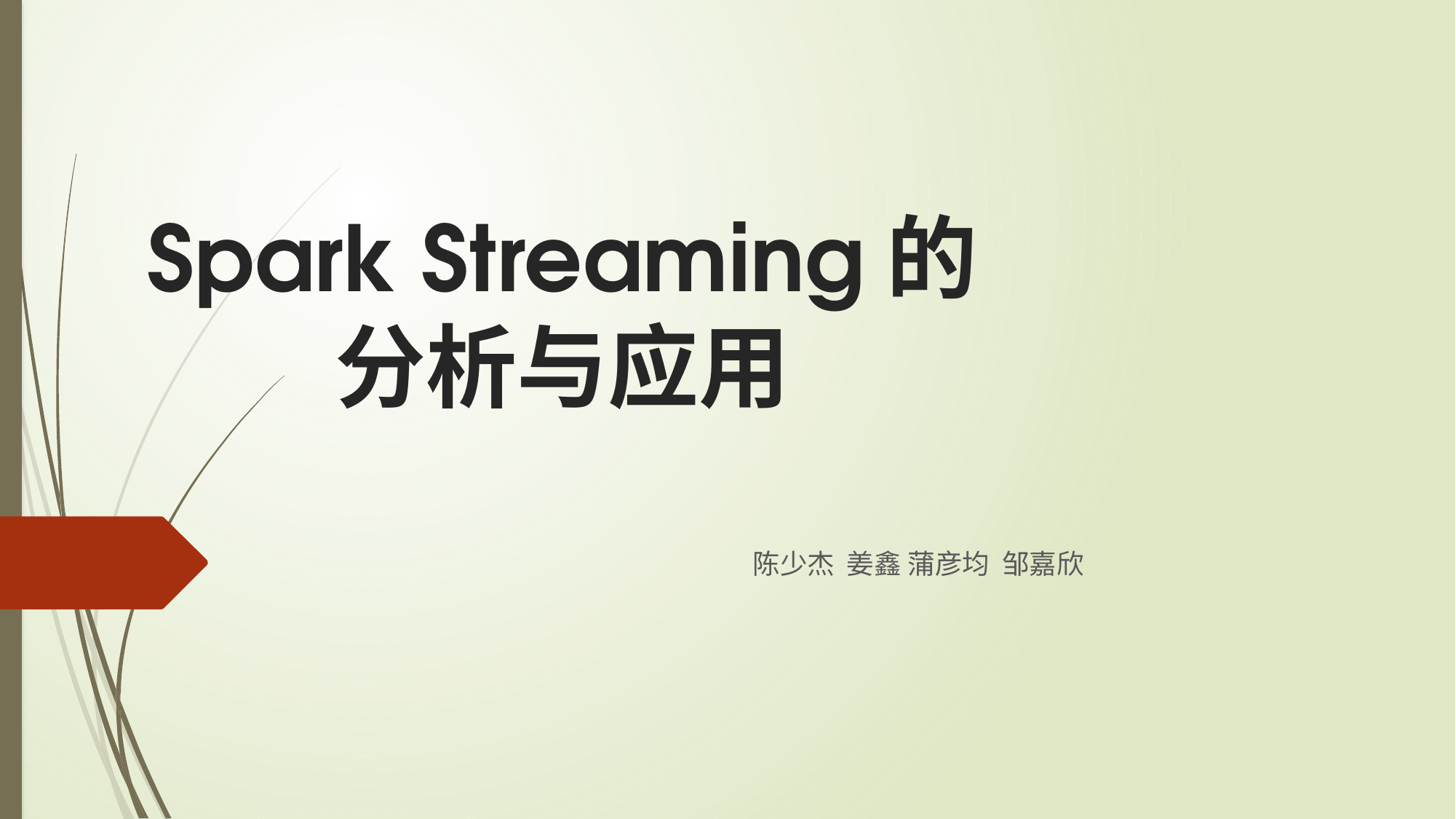

# Spark Streaming的分析与应用
陈少杰  姜鑫 蒲彦均  邹嘉欣